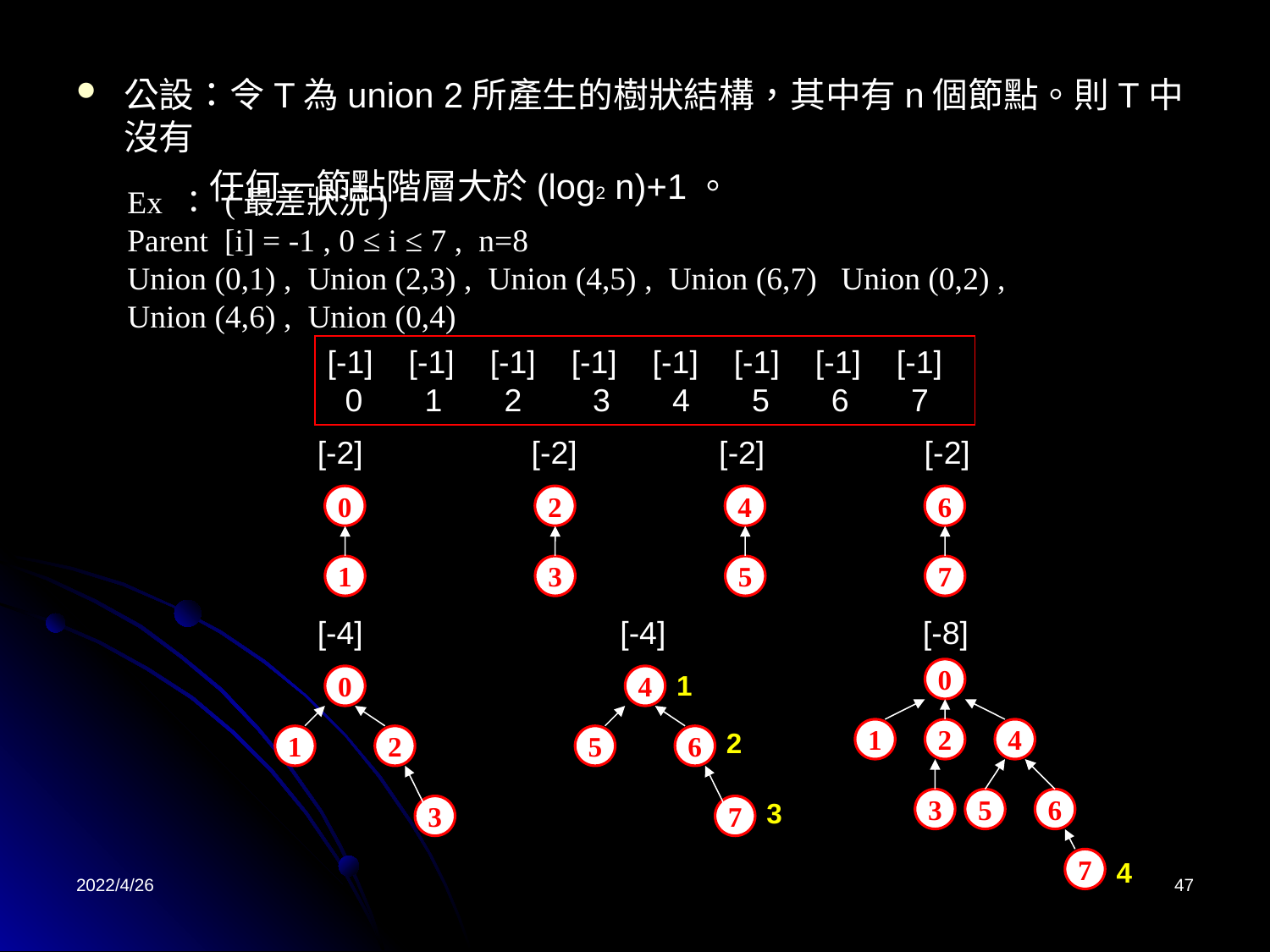

公設：令T為union 2所產生的樹狀結構，其中有n個節點。則T中沒有
                任何一節點階層大於(log2 n)+1。
Ex ： (最差狀況)
Parent  [i] = -1 , 0 ≤ i ≤ 7 ,  n=8
Union (0,1) ,  Union (2,3) ,  Union (4,5) ,  Union (6,7)   Union (0,2) ,
Union (4,6) ,  Union (0,4)
[-1]    [-1]    [-1]    [-1]    [-1]    [-1]    [-1]    [-1]
  0       1       2        3       4       5       6       7
[-2]                   [-2]                [-2]                  [-2]
0

1
2

3
4

5
6

7
[-4]                             [-4]                             [-8]
0

1
2
4

3
5
6

7
4
1
4

5
6

7
2
3
0

1
2

3
2022/4/26
47